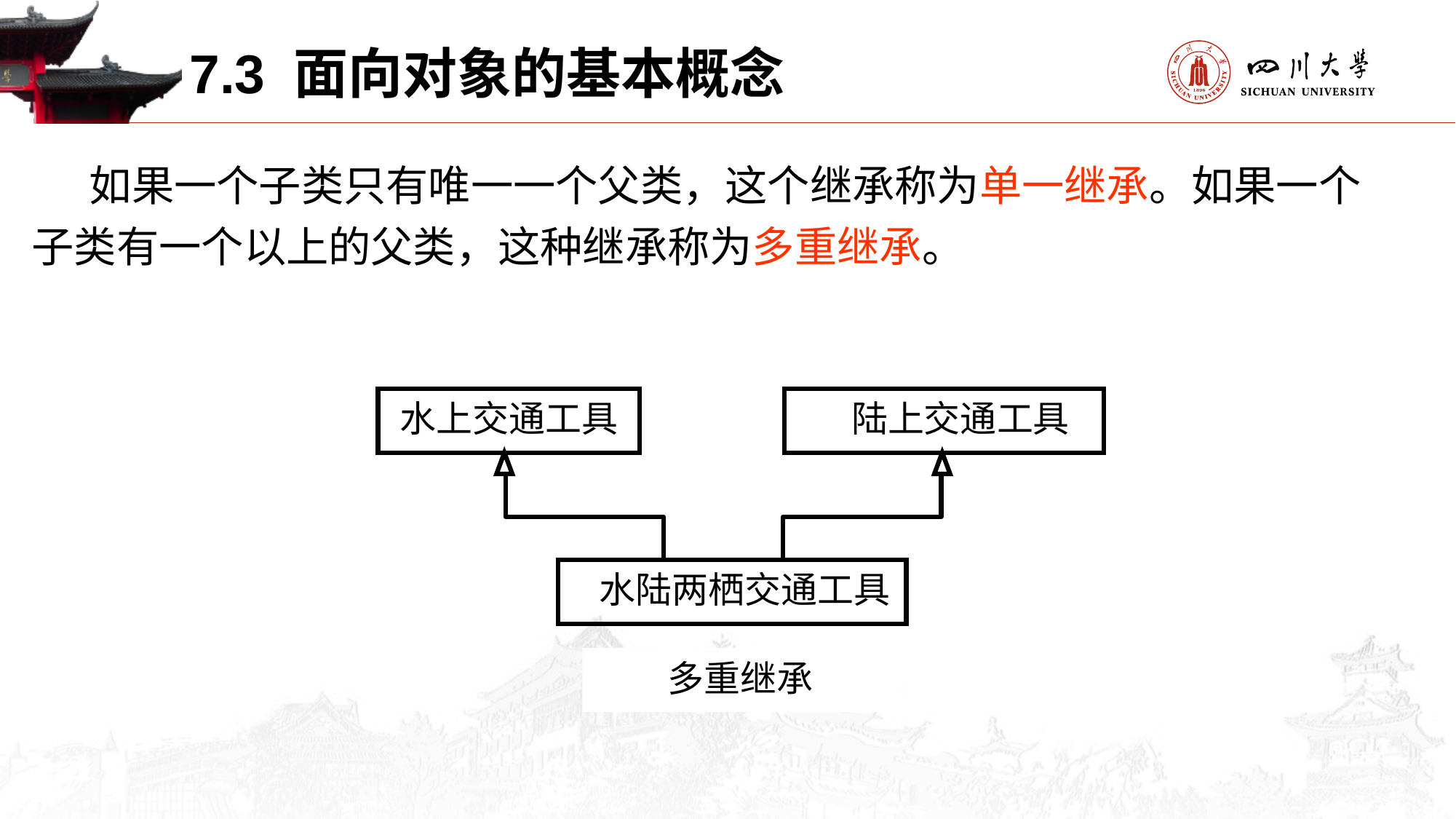

7.3 面向对象的基本概念

     如果一个子类只有唯一一个父类，这个继承称为单一继承。如果一个子类有一个以上的父类，这种继承称为多重继承。
水上交通工具
   陆上交通工具

  水陆两栖交通工具
多重继承